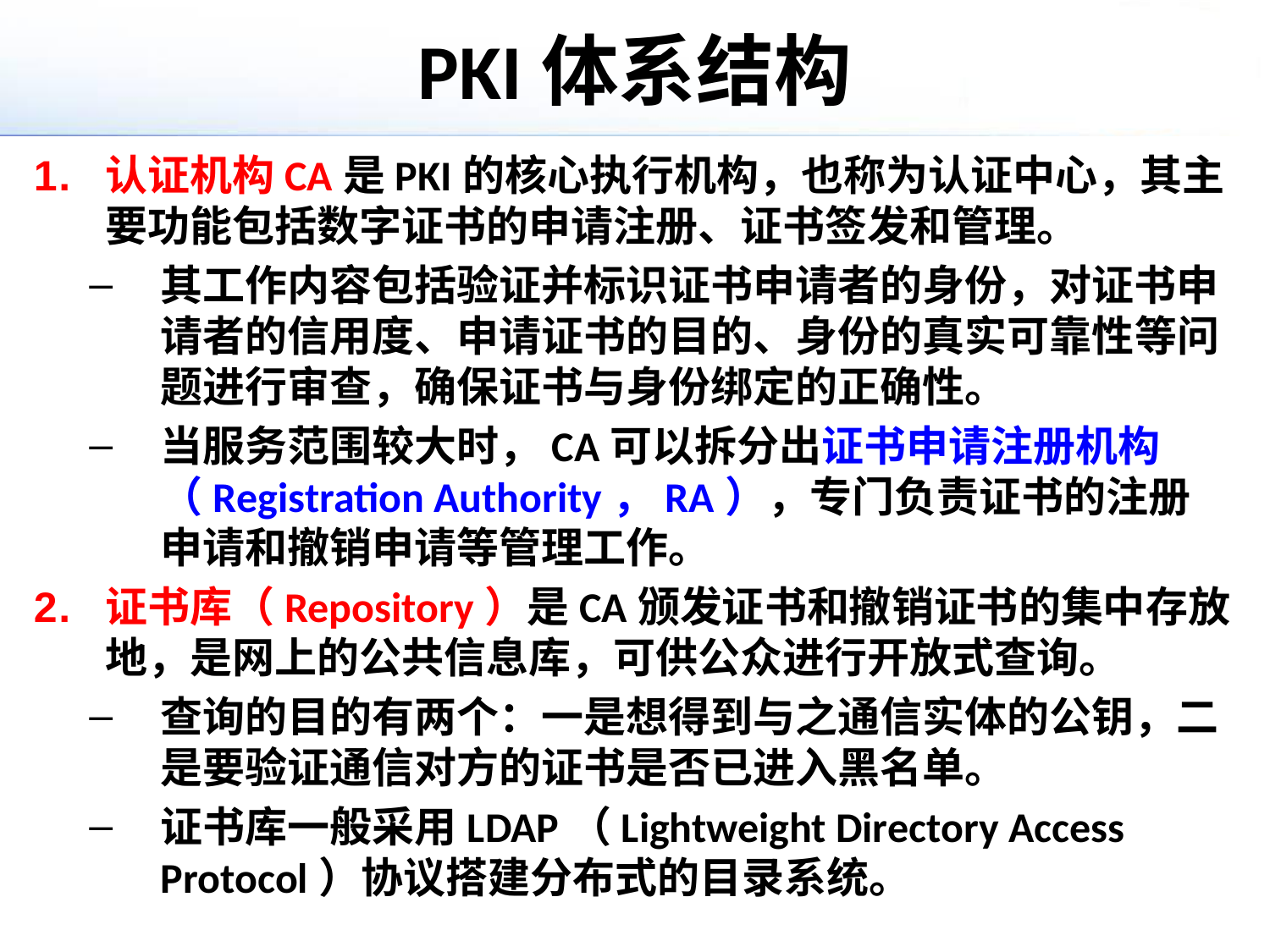

# PKI体系结构
认证机构CA是PKI的核心执行机构，也称为认证中心，其主要功能包括数字证书的申请注册、证书签发和管理。
其工作内容包括验证并标识证书申请者的身份，对证书申请者的信用度、申请证书的目的、身份的真实可靠性等问题进行审查，确保证书与身份绑定的正确性。
当服务范围较大时，CA可以拆分出证书申请注册机构（Registration Authority，RA），专门负责证书的注册申请和撤销申请等管理工作。
证书库（Repository）是CA颁发证书和撤销证书的集中存放地，是网上的公共信息库，可供公众进行开放式查询。
查询的目的有两个：一是想得到与之通信实体的公钥，二是要验证通信对方的证书是否已进入黑名单。
证书库一般采用LDAP（Lightweight Directory Access Protocol）协议搭建分布式的目录系统。